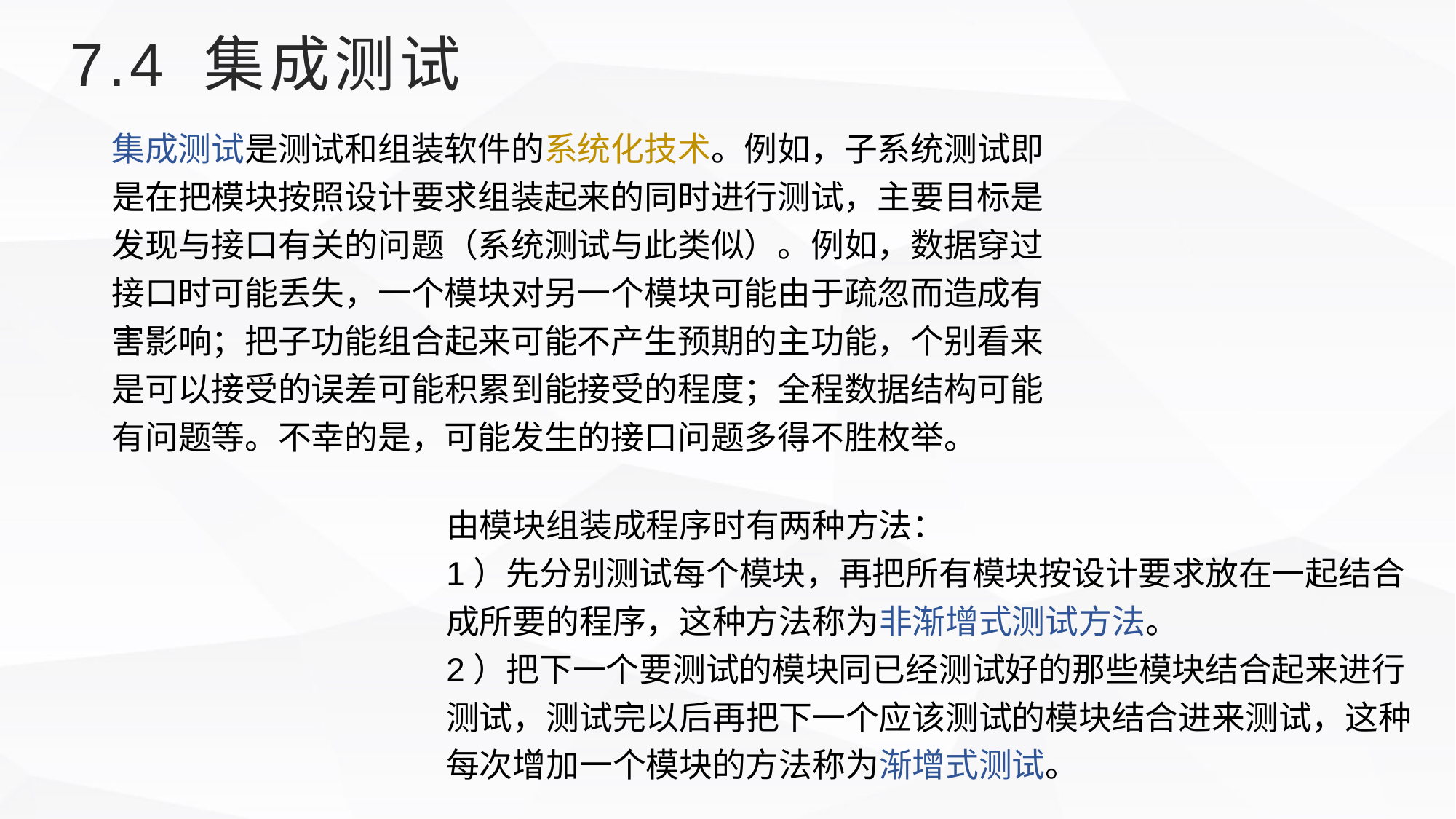

7.4 集成测试
集成测试是测试和组装软件的系统化技术。例如，子系统测试即是在把模块按照设计要求组装起来的同时进行测试，主要目标是发现与接口有关的问题（系统测试与此类似）。例如，数据穿过接口时可能丢失，一个模块对另一个模块可能由于疏忽而造成有害影响；把子功能组合起来可能不产生预期的主功能，个别看来是可以接受的误差可能积累到能接受的程度；全程数据结构可能有问题等。不幸的是，可能发生的接口问题多得不胜枚举。
由模块组装成程序时有两种方法：
1）先分别测试每个模块，再把所有模块按设计要求放在一起结合成所要的程序，这种方法称为非渐增式测试方法。
2）把下一个要测试的模块同已经测试好的那些模块结合起来进行测试，测试完以后再把下一个应该测试的模块结合进来测试，这种每次增加一个模块的方法称为渐增式测试。